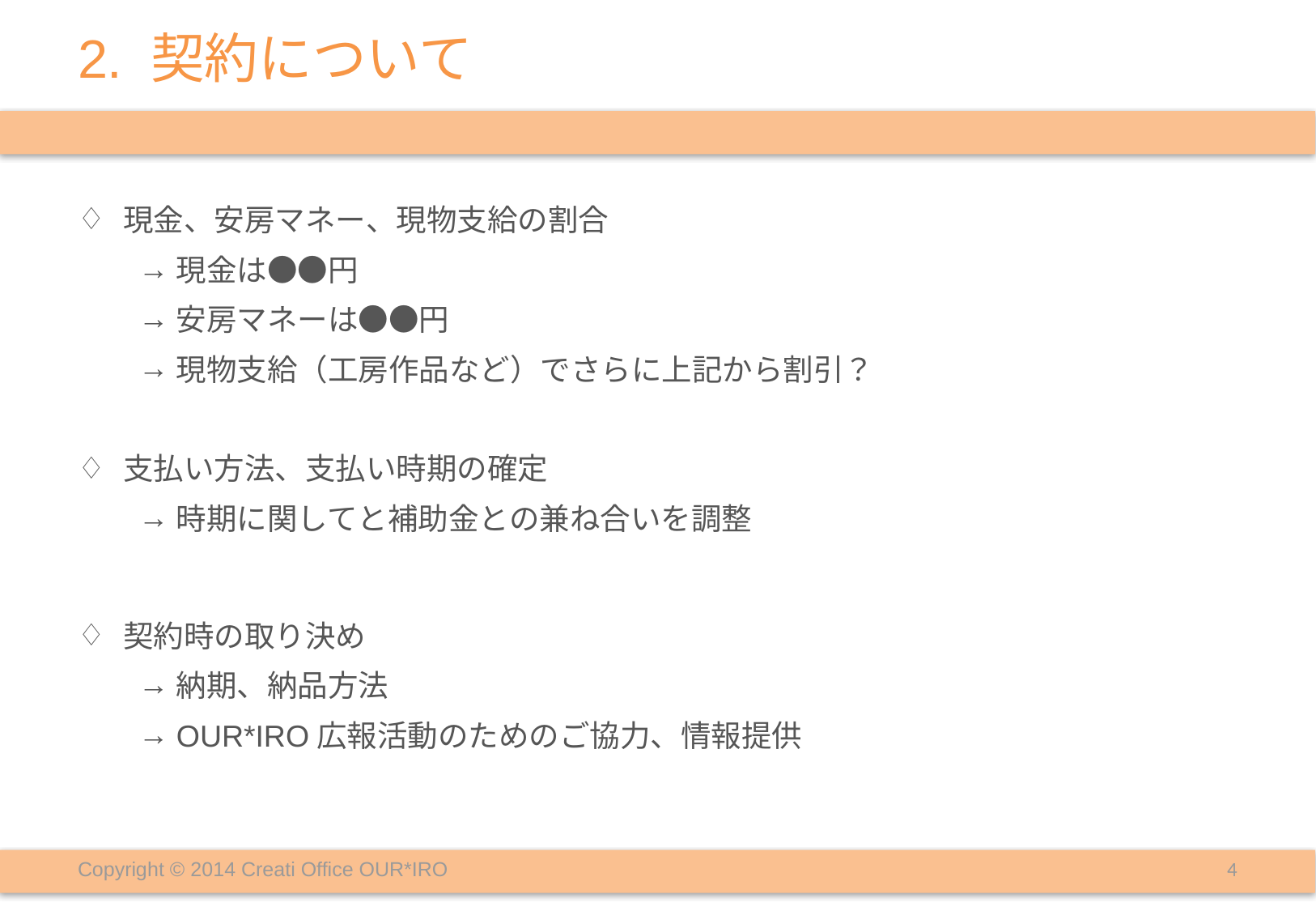

# 2. 契約について
現金、安房マネー、現物支給の割合
現金は●●円
安房マネーは●●円
現物支給（工房作品など）でさらに上記から割引？

支払い方法、支払い時期の確定
時期に関してと補助金との兼ね合いを調整

契約時の取り決め
納期、納品方法
OUR*IRO広報活動のためのご協力、情報提供
Copyright © 2014 Creati Office OUR*IRO
4